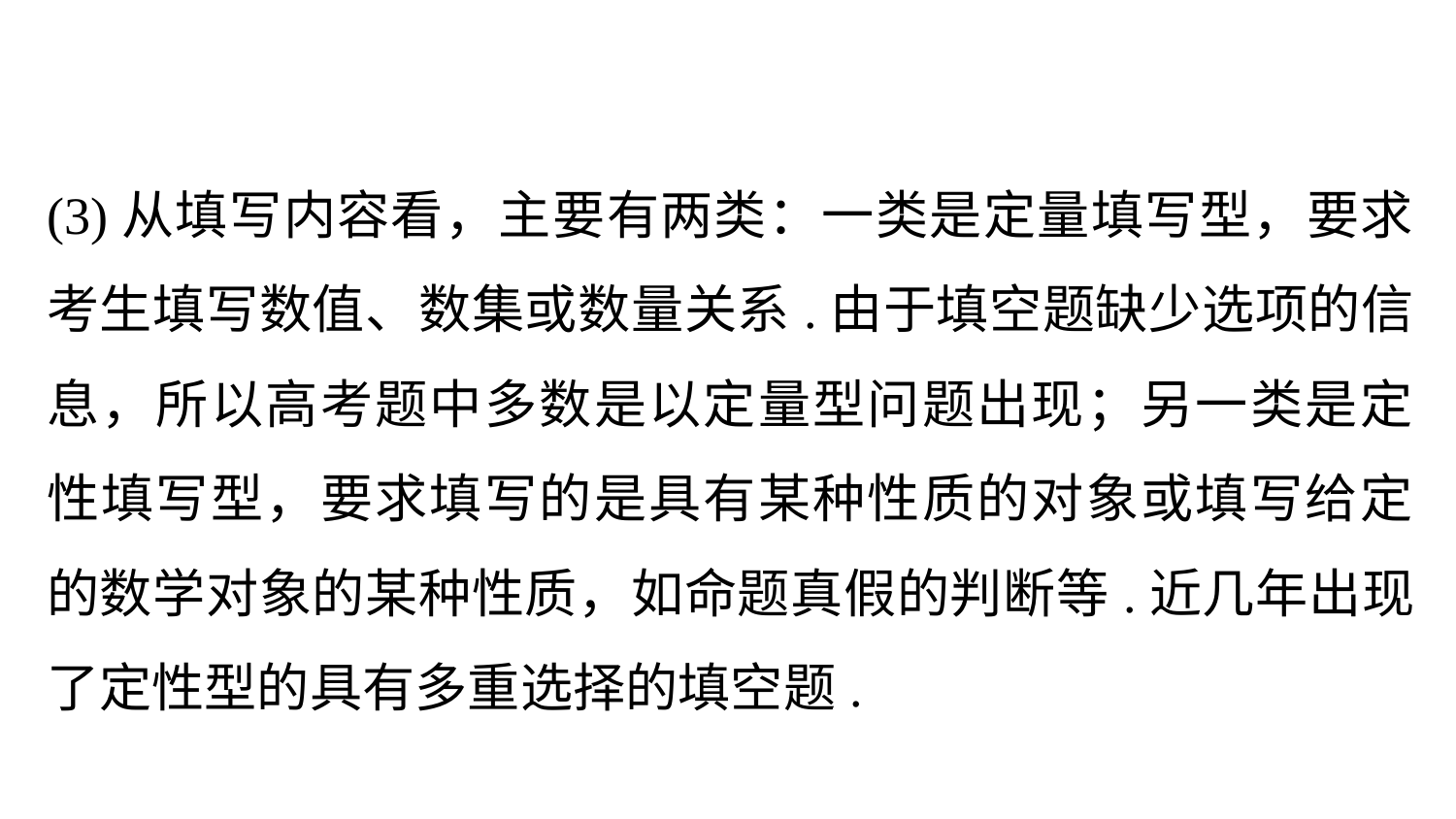

(3)从填写内容看，主要有两类：一类是定量填写型，要求考生填写数值、数集或数量关系.由于填空题缺少选项的信息，所以高考题中多数是以定量型问题出现；另一类是定性填写型，要求填写的是具有某种性质的对象或填写给定的数学对象的某种性质，如命题真假的判断等.近几年出现了定性型的具有多重选择的填空题.